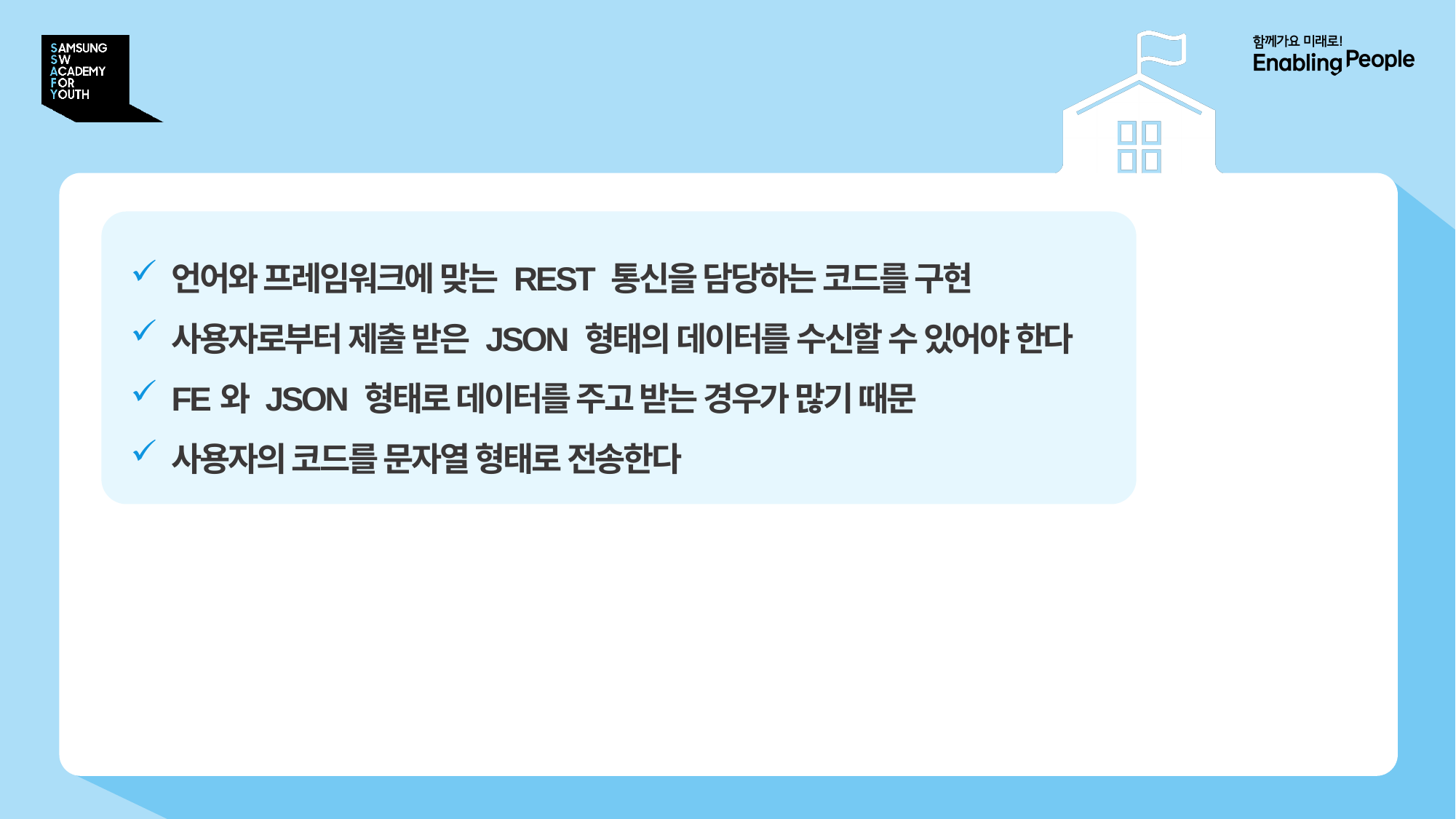

# 제출한 데이터를 수신하고 리턴

언어와 프레임워크에 맞는 REST 통신을 담당하는 코드를 구현
사용자로부터 제출 받은 JSON 형태의 데이터를 수신할 수 있어야 한다
FE와 JSON 형태로 데이터를 주고 받는 경우가 많기 때문
사용자의 코드를 문자열 형태로 전송한다